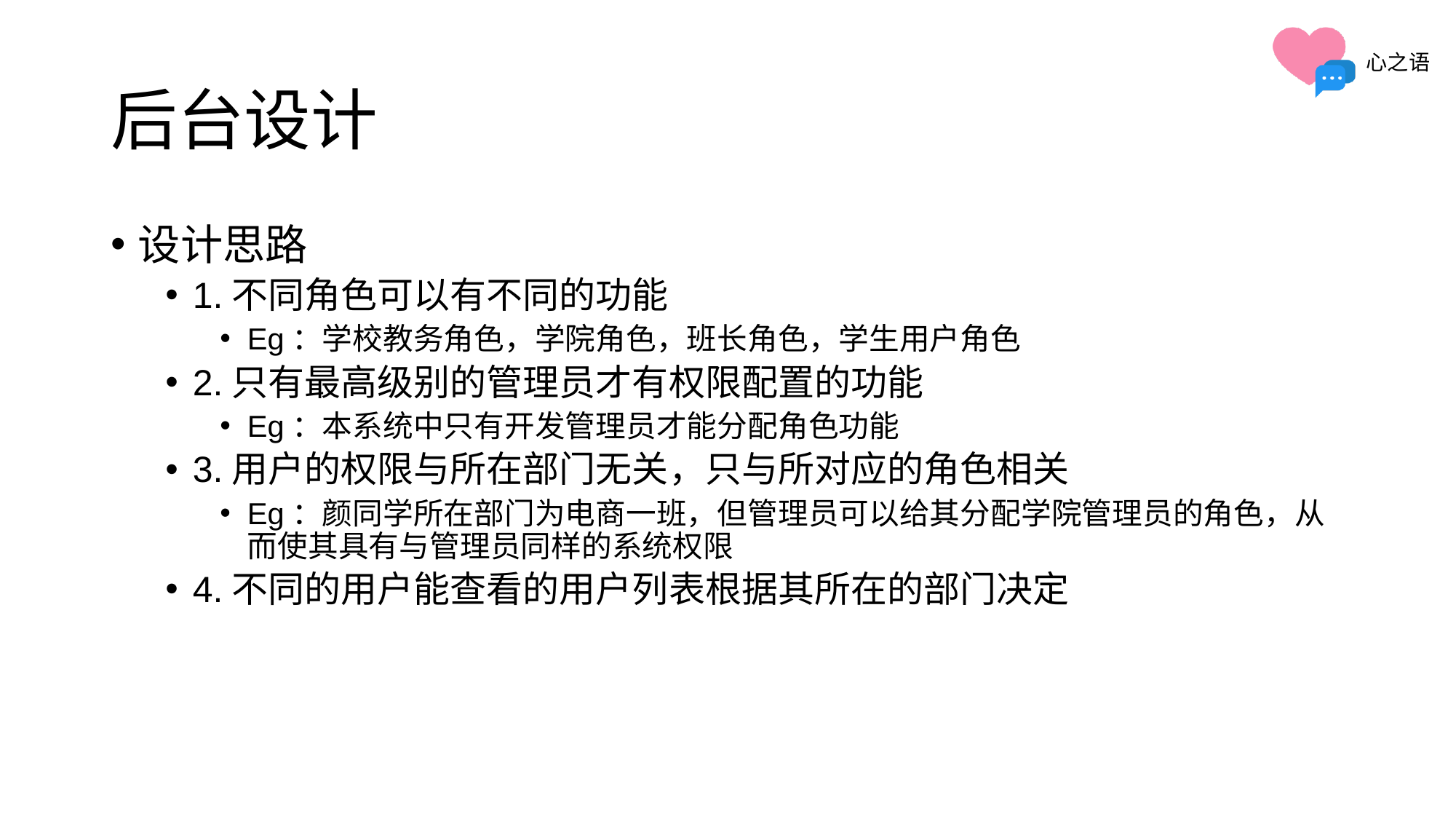

# 后台设计
设计思路
1.不同角色可以有不同的功能
Eg：学校教务角色，学院角色，班长角色，学生用户角色
2.只有最高级别的管理员才有权限配置的功能
Eg：本系统中只有开发管理员才能分配角色功能
3.用户的权限与所在部门无关，只与所对应的角色相关
Eg：颜同学所在部门为电商一班，但管理员可以给其分配学院管理员的角色，从而使其具有与管理员同样的系统权限
4.不同的用户能查看的用户列表根据其所在的部门决定